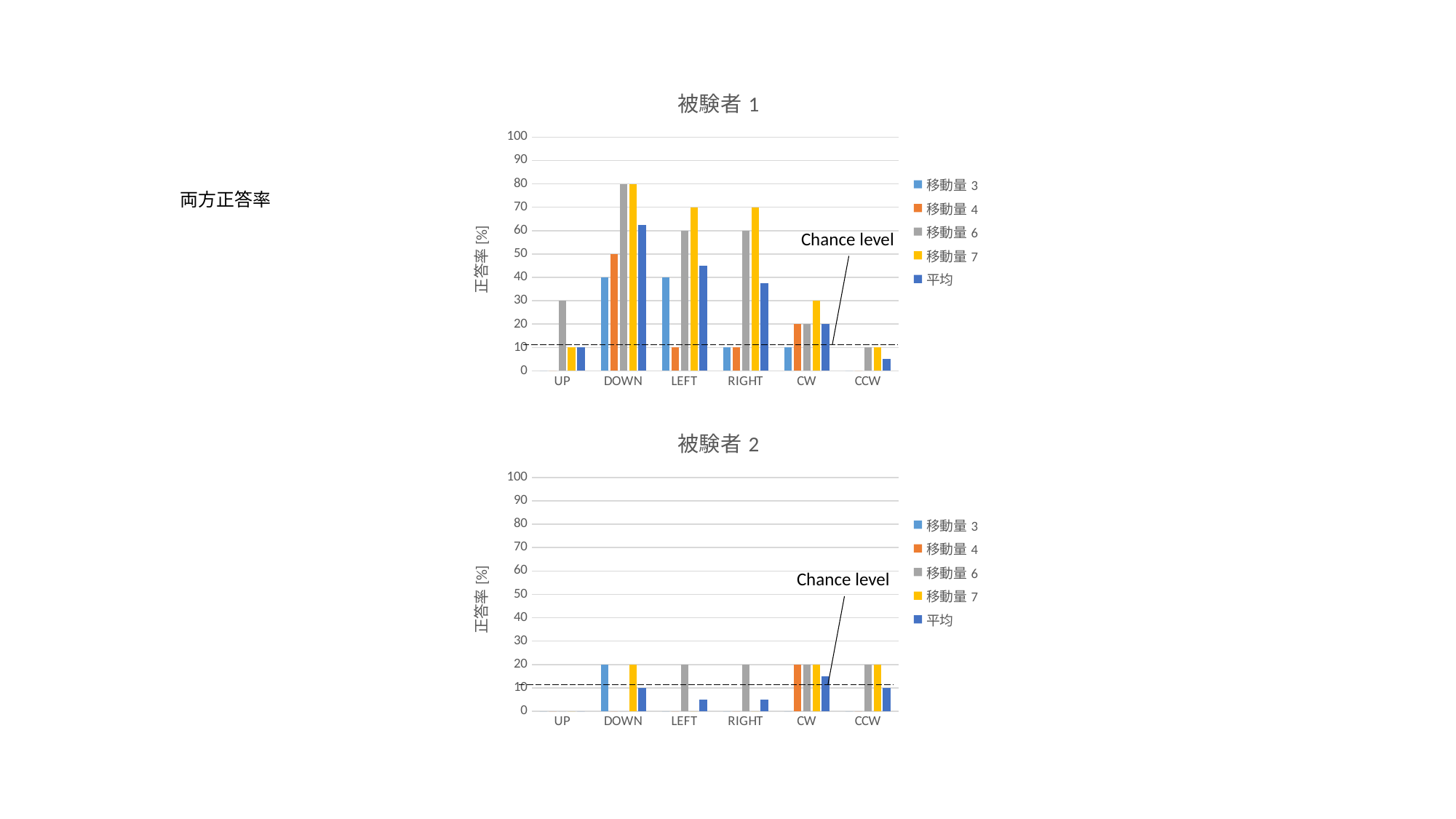

### Chart: 被験者1

| Category | 移動量3 | 移動量4 | 移動量6 | 移動量7 |  |
|---|---|---|---|---|---|
| UP | 0.0 | 0.0 | 30.0 | 10.0 | 10.0 |
| DOWN | 40.0 | 50.0 | 80.0 | 80.0 | 62.5 |
| LEFT | 40.0 | 10.0 | 60.0 | 70.0 | 45.0 |
| RIGHT | 10.0 | 10.0 | 60.0 | 70.0 | 37.5 |
| CW | 10.0 | 20.0 | 20.0 | 30.0 | 20.0 |
| CCW | 0.0 | 0.0 | 10.0 | 10.0 | 5.0 |
両方正答率
Chance level

### Chart: 被験者2

| Category | 移動量3 | 移動量4 | 移動量6 | 移動量7 |  |
|---|---|---|---|---|---|
| UP | 0.0 | 0.0 | 0.0 | 0.0 | 0.0 |
| DOWN | 20.0 | 0.0 | 0.0 | 20.0 | 10.0 |
| LEFT | 0.0 | 0.0 | 20.0 | 0.0 | 5.0 |
| RIGHT | 0.0 | 0.0 | 20.0 | 0.0 | 5.0 |
| CW | 0.0 | 20.0 | 20.0 | 20.0 | 15.0 |
| CCW | 0.0 | 0.0 | 20.0 | 20.0 | 10.0 |
Chance level